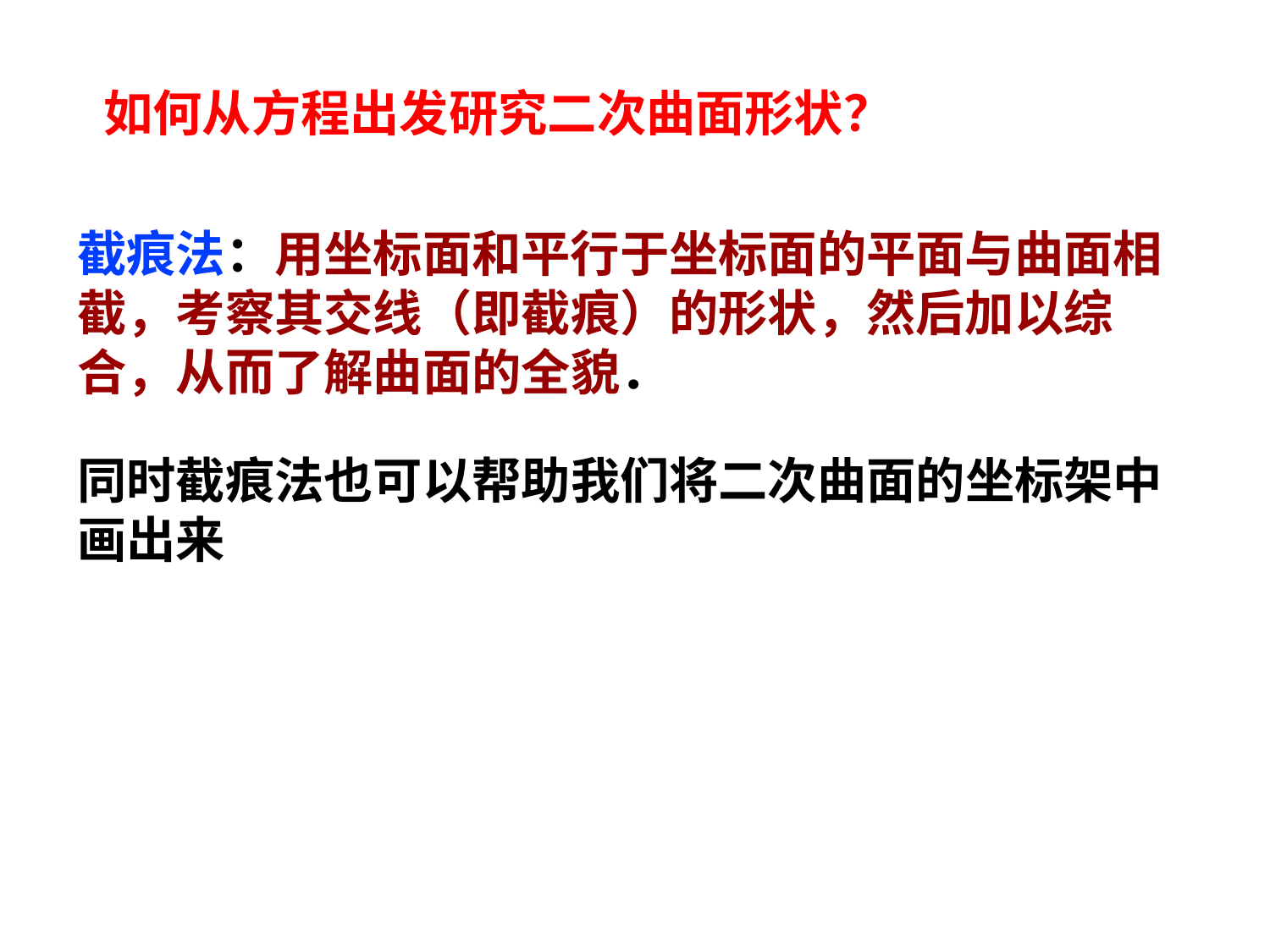

如何从方程出发研究二次曲面形状？
截痕法：用坐标面和平行于坐标面的平面与曲面相截，考察其交线（即截痕）的形状，然后加以综合，从而了解曲面的全貌．
同时截痕法也可以帮助我们将二次曲面的坐标架中画出来